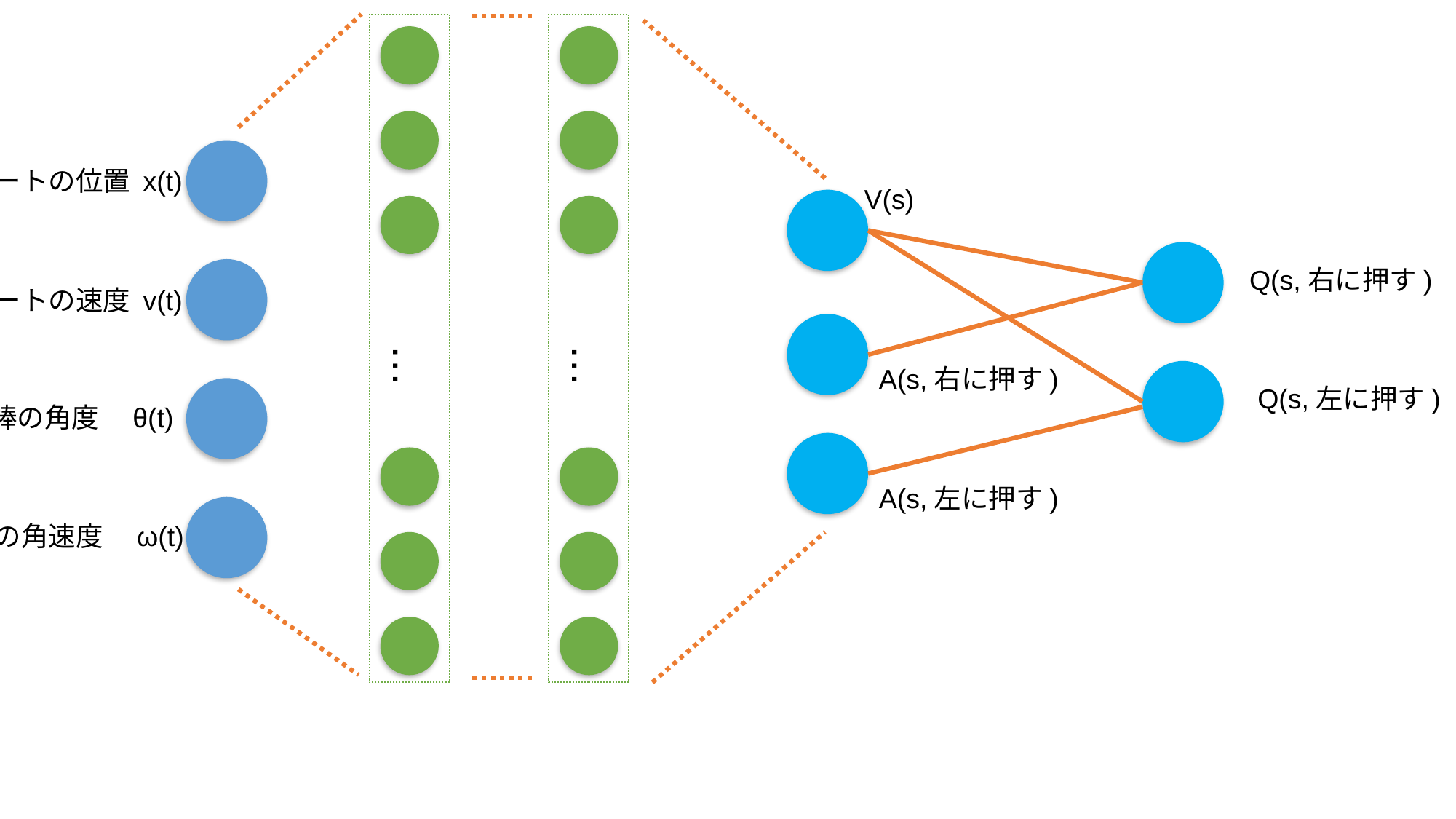

カートの位置 x(t)
V(s)

Q(s,右に押す)

カートの速度 v(t)

…
…
A(s,右に押す)

Q(s,左に押す)

棒の角度　θ(t)

A(s,左に押す)

棒の角速度　ω(t)